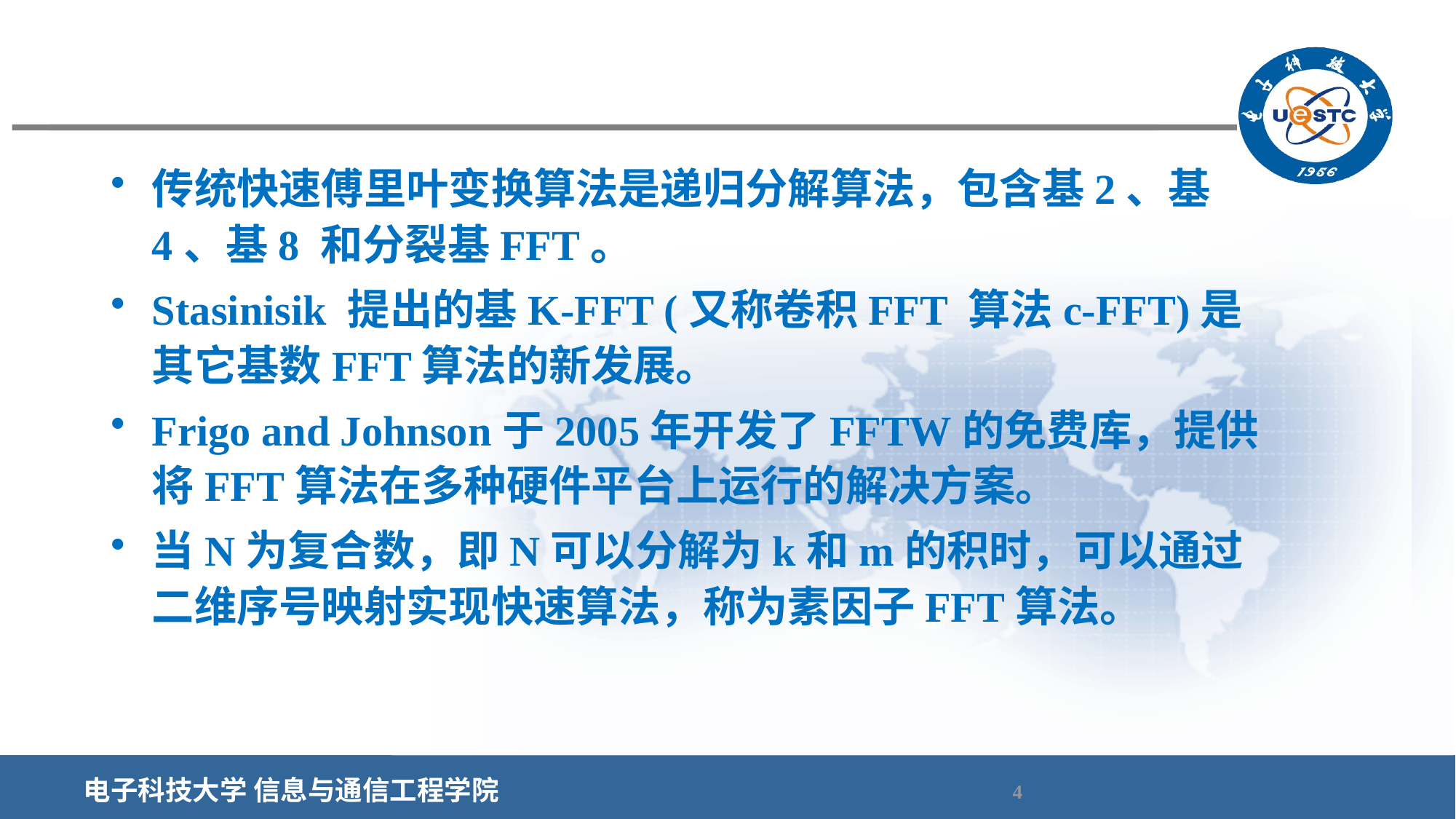

传统快速傅里叶变换算法是递归分解算法，包含基2、基4、基8 和分裂基FFT。
Stasinisik 提出的基K-FFT (又称卷积FFT 算法c-FFT)是其它基数FFT算法的新发展。
Frigo and Johnson于2005年开发了FFTW的免费库，提供将FFT算法在多种硬件平台上运行的解决方案。
当N为复合数，即N可以分解为k和m的积时，可以通过二维序号映射实现快速算法，称为素因子FFT算法。